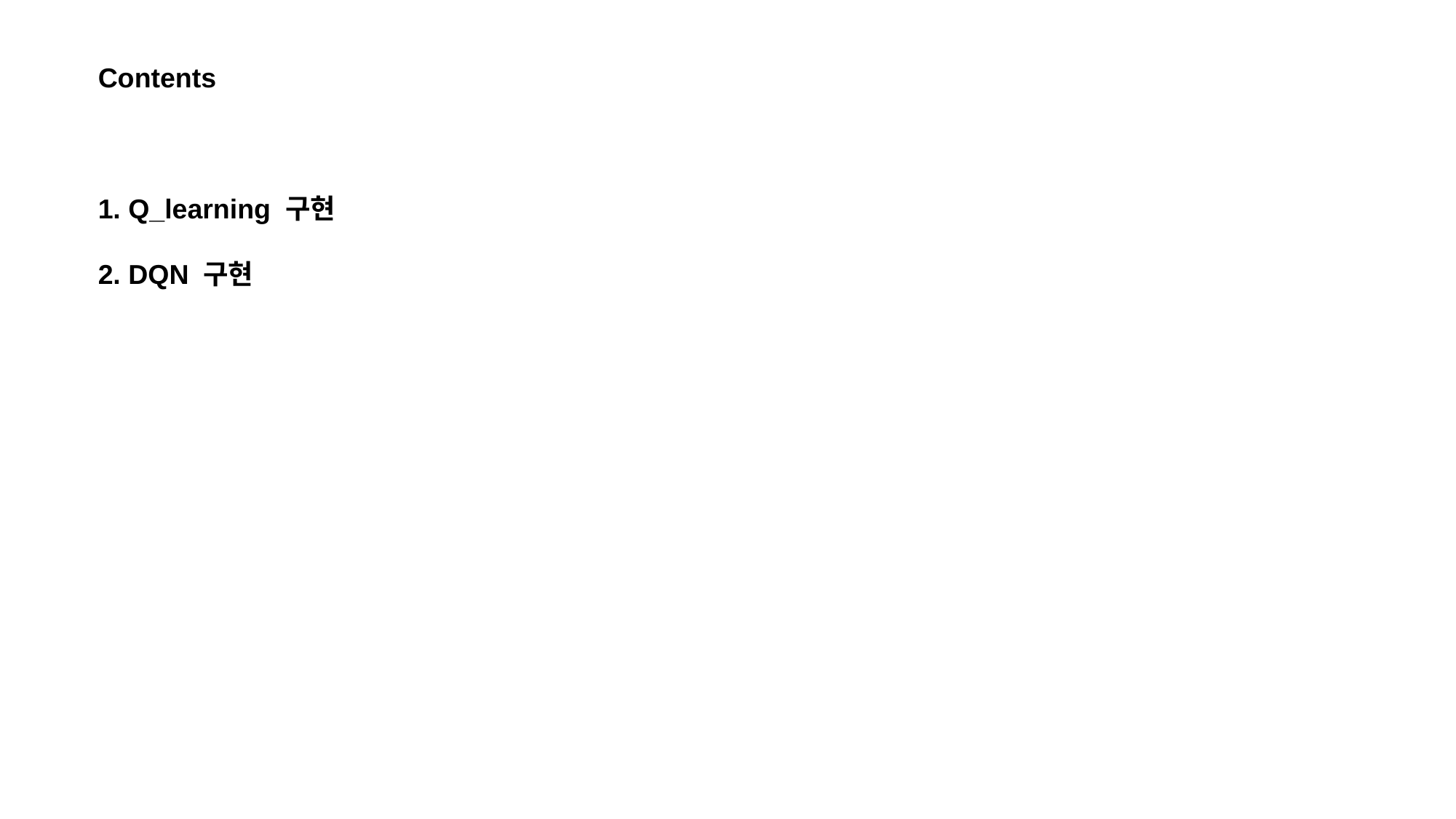

Contents

1. Q_learning 구현

2. DQN 구현